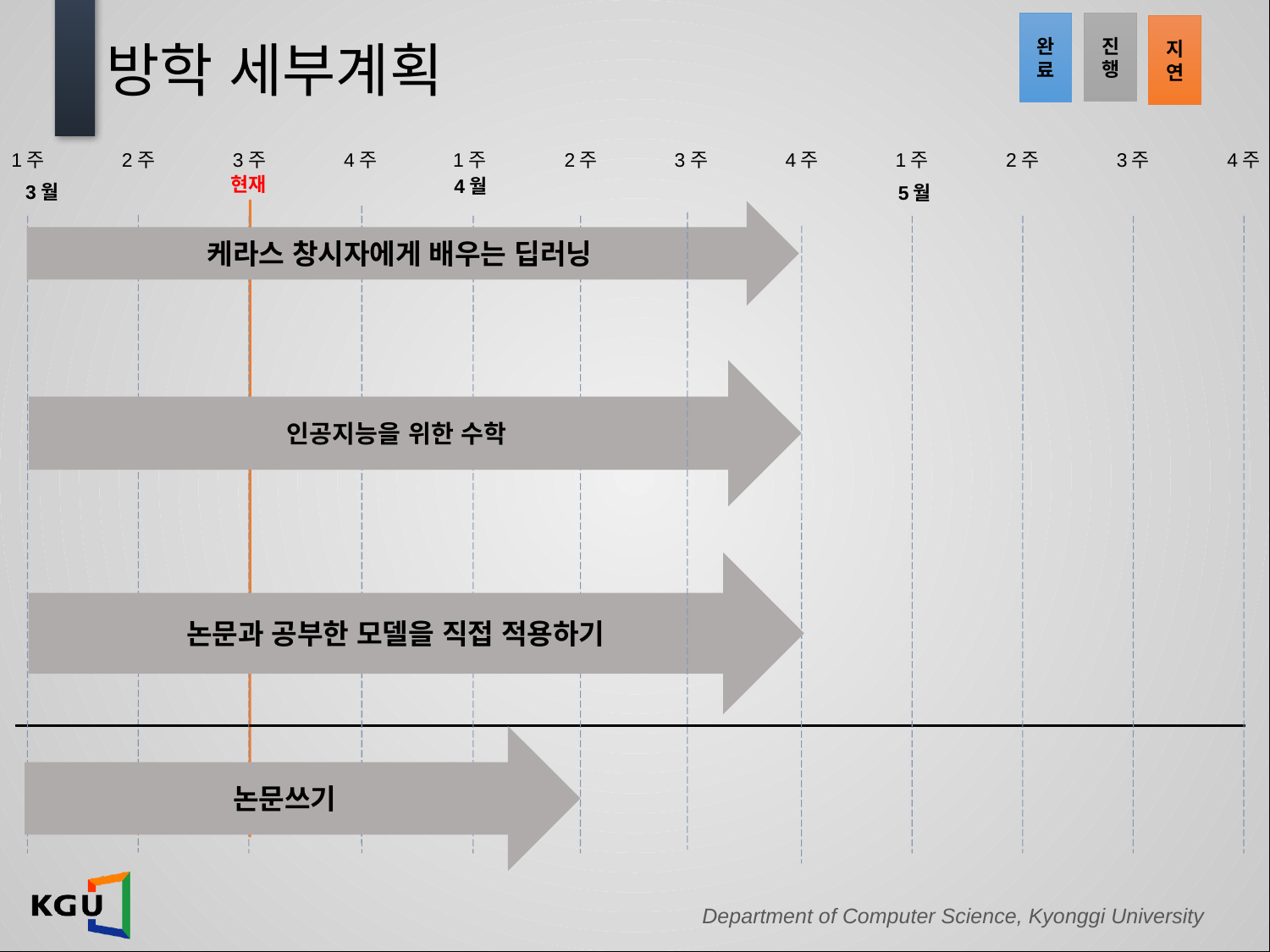

# 방학 세부계획
완
료
진
행
지
연
1주
2주
3주
4주
1주
2주
3주
4주
1주
2주
3주
4주
현재
4월
3월
 5월
케라스 창시자에게 배우는 딥러닝
인공지능을 위한 수학
논문과 공부한 모델을 직접 적용하기
논문쓰기